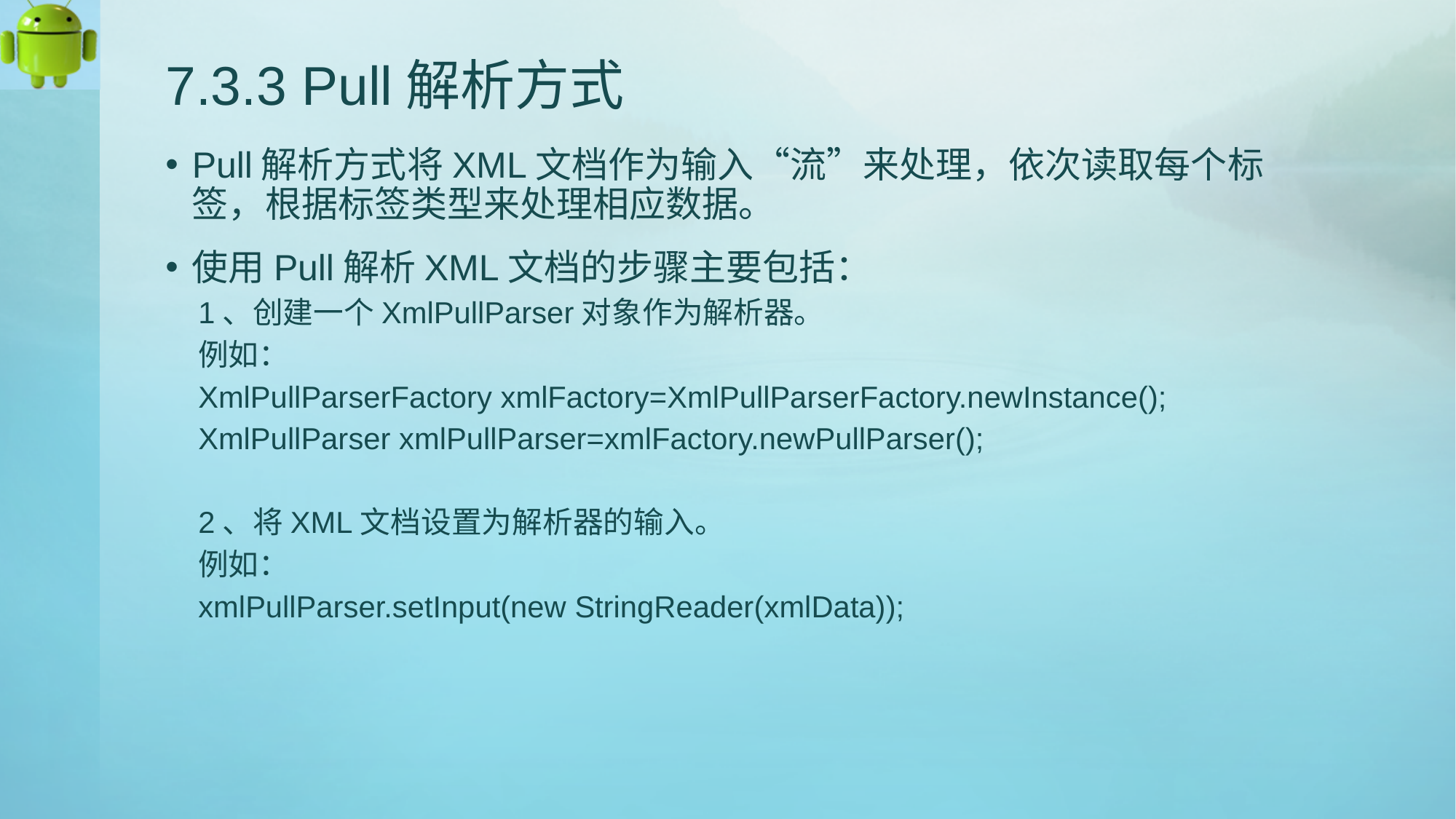

# 7.3.3 Pull解析方式
Pull解析方式将XML文档作为输入“流”来处理，依次读取每个标签，根据标签类型来处理相应数据。
使用Pull解析XML文档的步骤主要包括：
1、创建一个XmlPullParser对象作为解析器。
例如：
XmlPullParserFactory xmlFactory=XmlPullParserFactory.newInstance();
XmlPullParser xmlPullParser=xmlFactory.newPullParser();

2、将XML文档设置为解析器的输入。
例如：
xmlPullParser.setInput(new StringReader(xmlData));